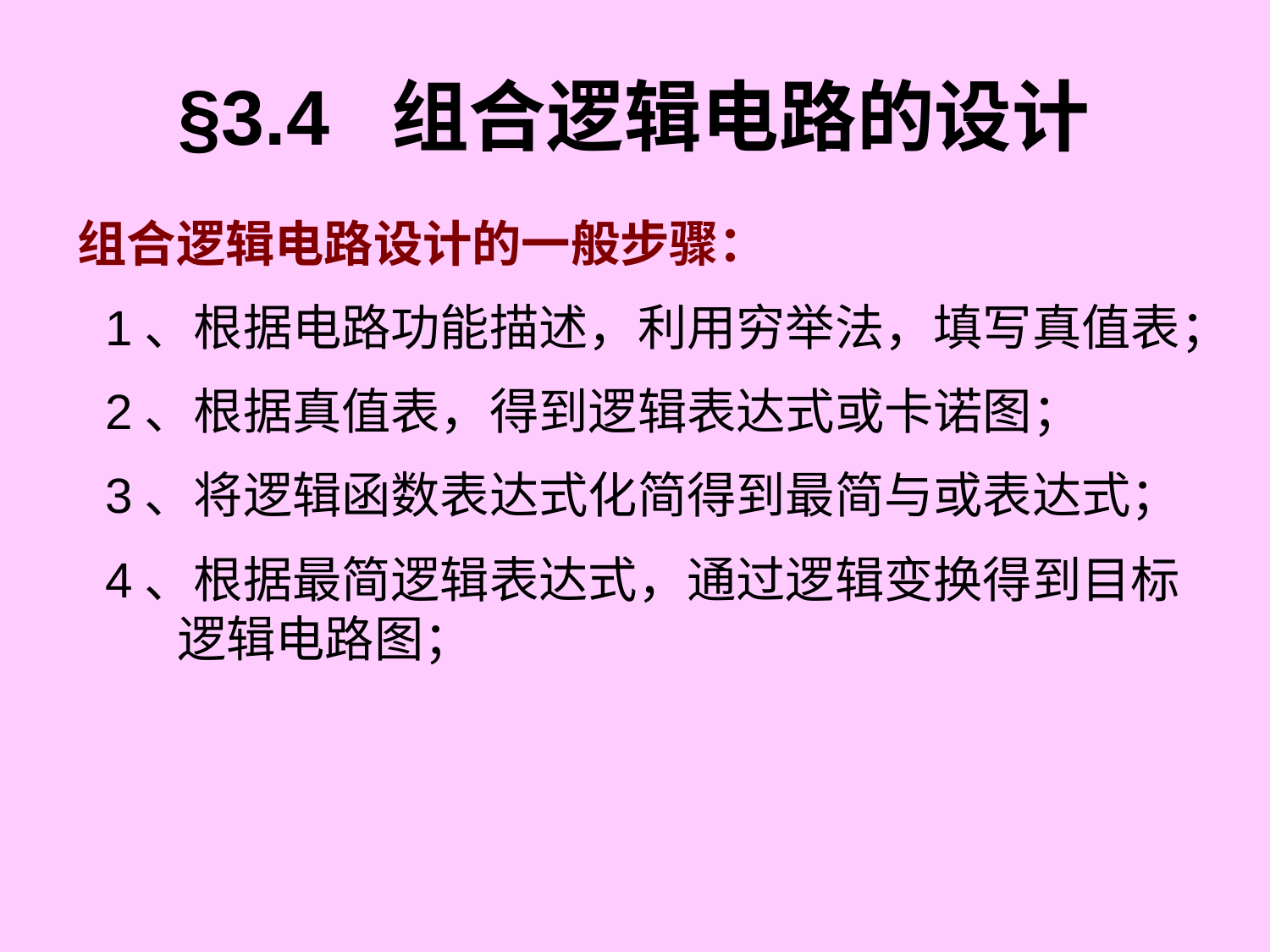

§3.4  组合逻辑电路的设计
组合逻辑电路设计的一般步骤：
  1、根据电路功能描述，利用穷举法，填写真值表；
  2、根据真值表，得到逻辑表达式或卡诺图；
  3、将逻辑函数表达式化简得到最简与或表达式；
  4、根据最简逻辑表达式，通过逻辑变换得到目标逻辑电路图；